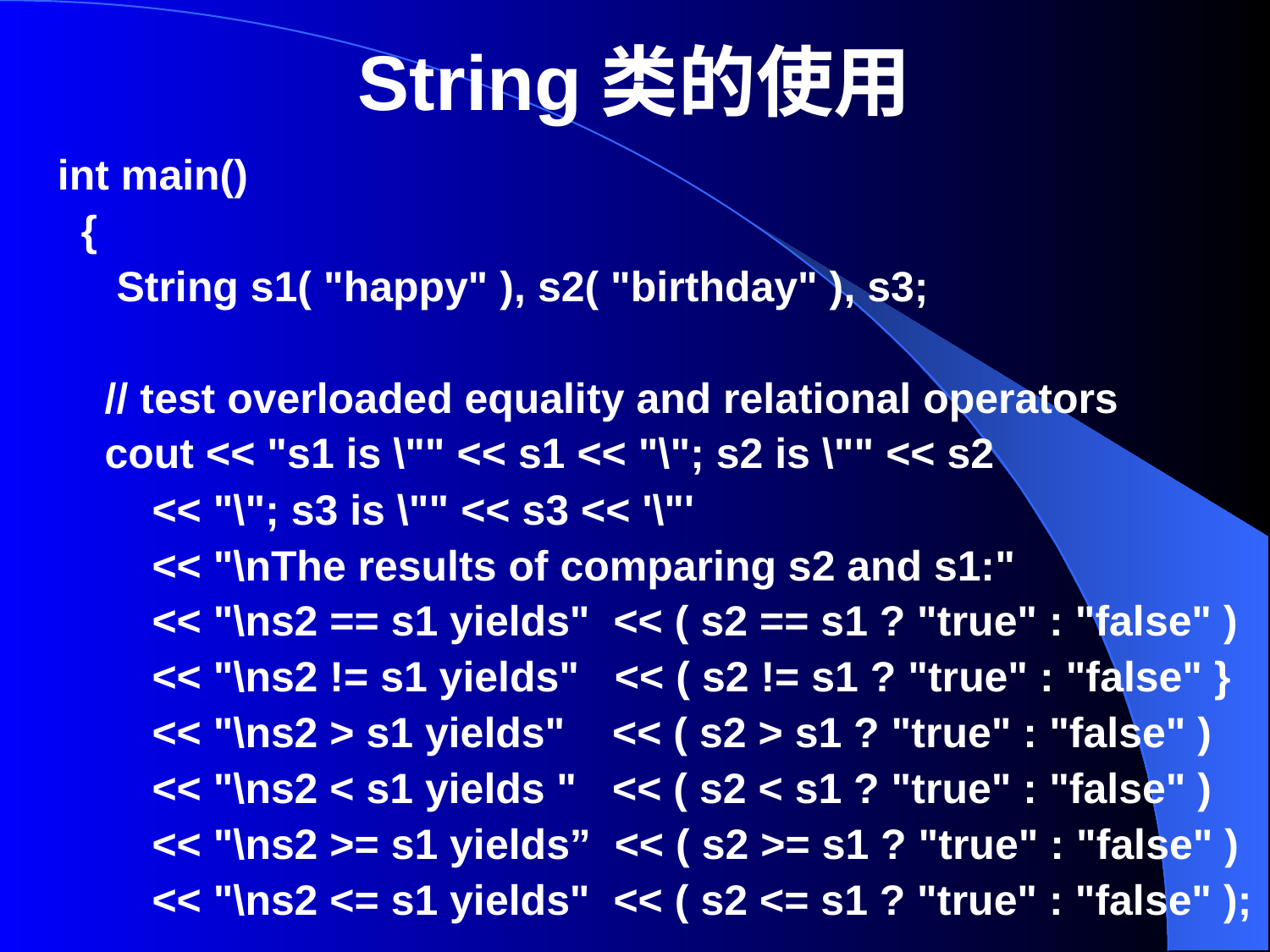

# String类的使用
int main()
  {
     String s1( "happy" ), s2( "birthday" ), s3;
    // test overloaded equality and relational operators
    cout << "s1 is \"" << s1 << "\"; s2 is \"" << s2
        << "\"; s3 is \"" << s3 << '\"'
        << "\nThe results of comparing s2 and s1:"
        << "\ns2 == s1 yields"  << ( s2 == s1 ? "true" : "false" )
        << "\ns2 != s1 yields"   << ( s2 != s1 ? "true" : "false" }
        << "\ns2 > s1 yields"    << ( s2 > s1 ? "true" : "false" )
        << "\ns2 < s1 yields "   << ( s2 < s1 ? "true" : "false" )
        << "\ns2 >= s1 yields”  << ( s2 >= s1 ? "true" : "false" )
        << "\ns2 <= s1 yields"  << ( s2 <= s1 ? "true" : "false" );